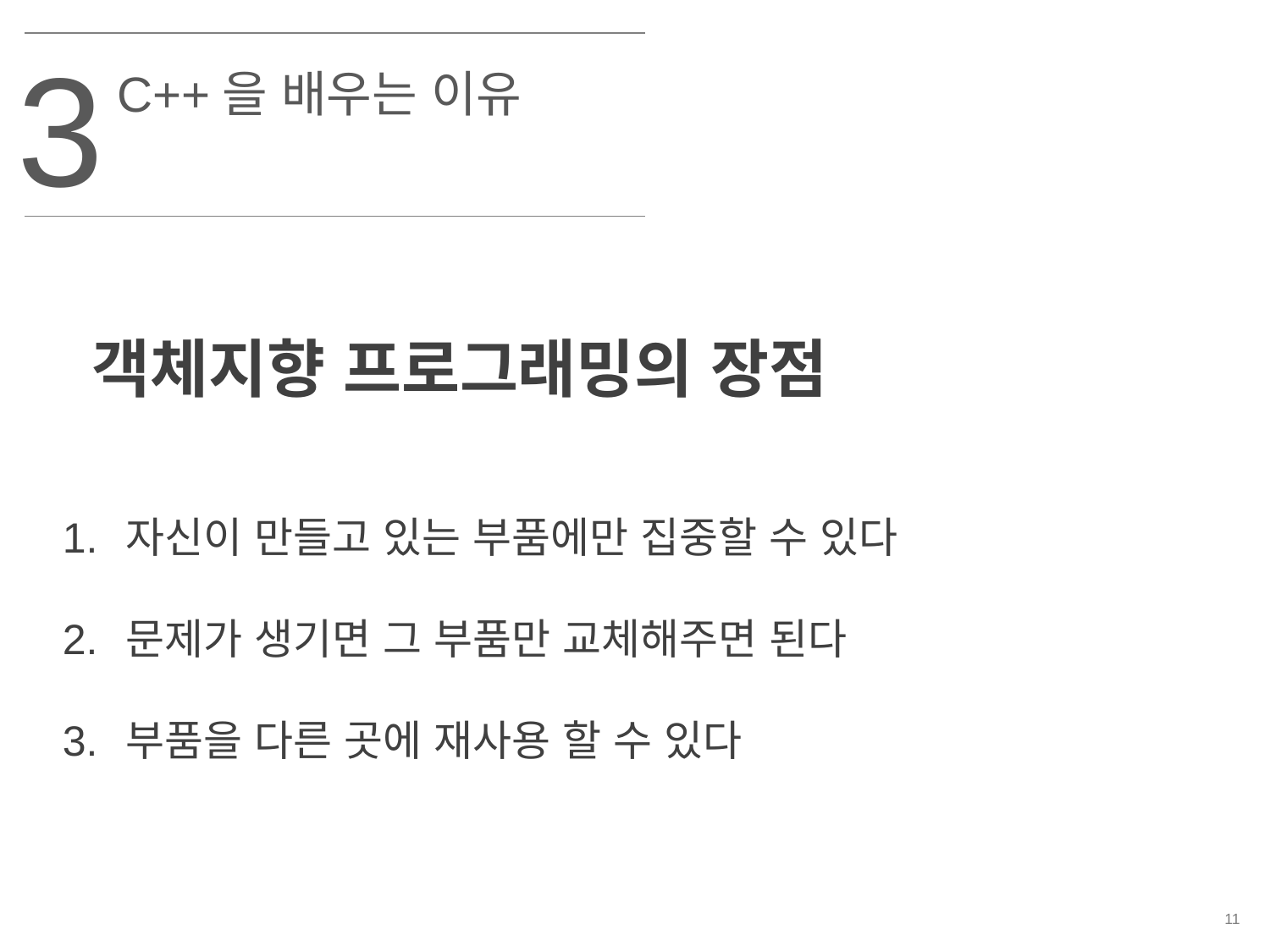

3
C++을 배우는 이유
객체지향 프로그래밍의 장점
자신이 만들고 있는 부품에만 집중할 수 있다

문제가 생기면 그 부품만 교체해주면 된다

부품을 다른 곳에 재사용 할 수 있다